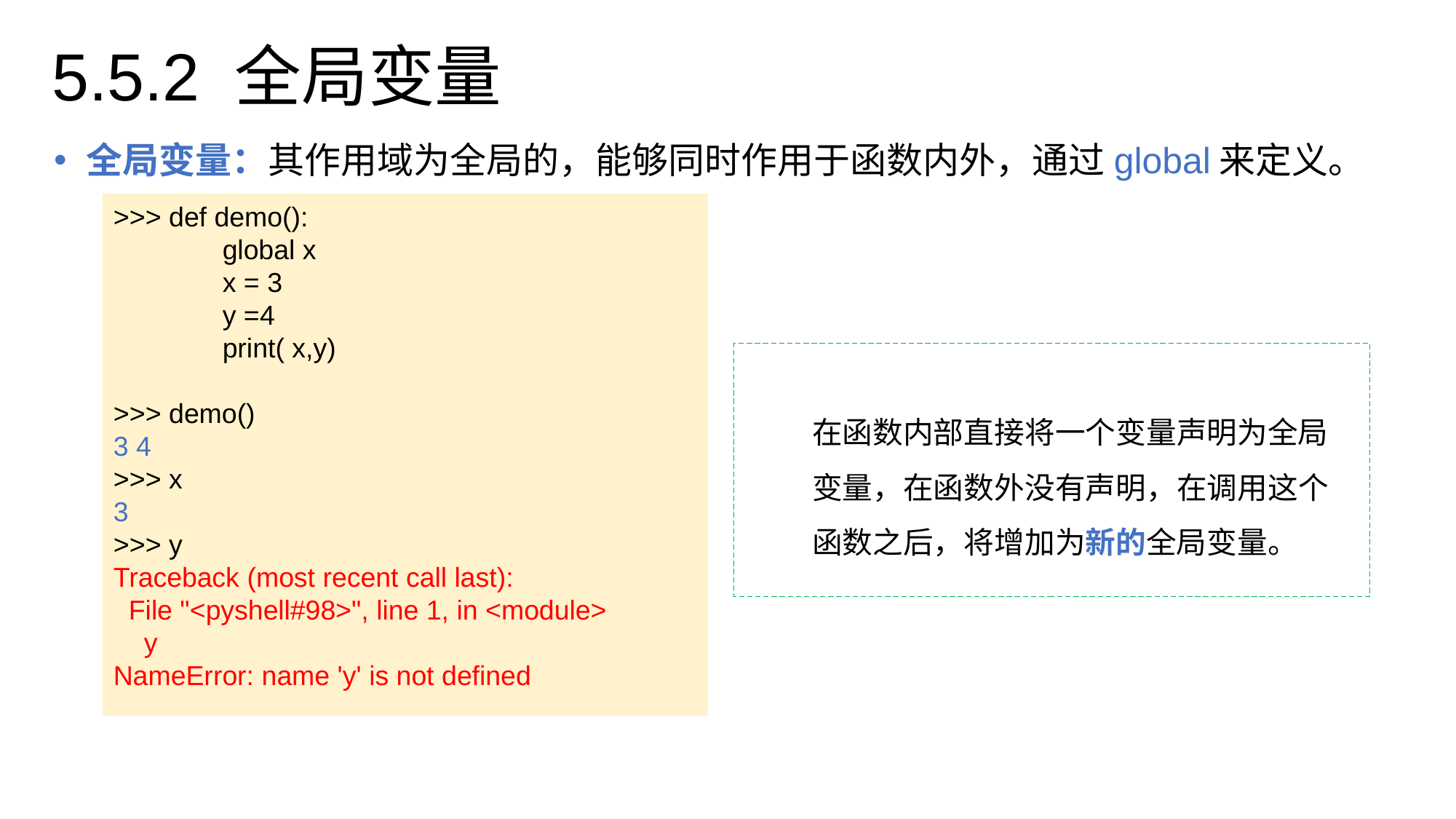

# 5.5.2 全局变量
全局变量：其作用域为全局的，能够同时作用于函数内外，通过global来定义。

>>> def demo():
	global x
	x = 3
	y =4
	print( x,y)

>>> demo()
3 4
>>> x
3
>>> y
Traceback (most recent call last):
  File "<pyshell#98>", line 1, in <module>
    y
NameError: name 'y' is not defined

在函数内部直接将一个变量声明为全局变量，在函数外没有声明，在调用这个函数之后，将增加为新的全局变量。